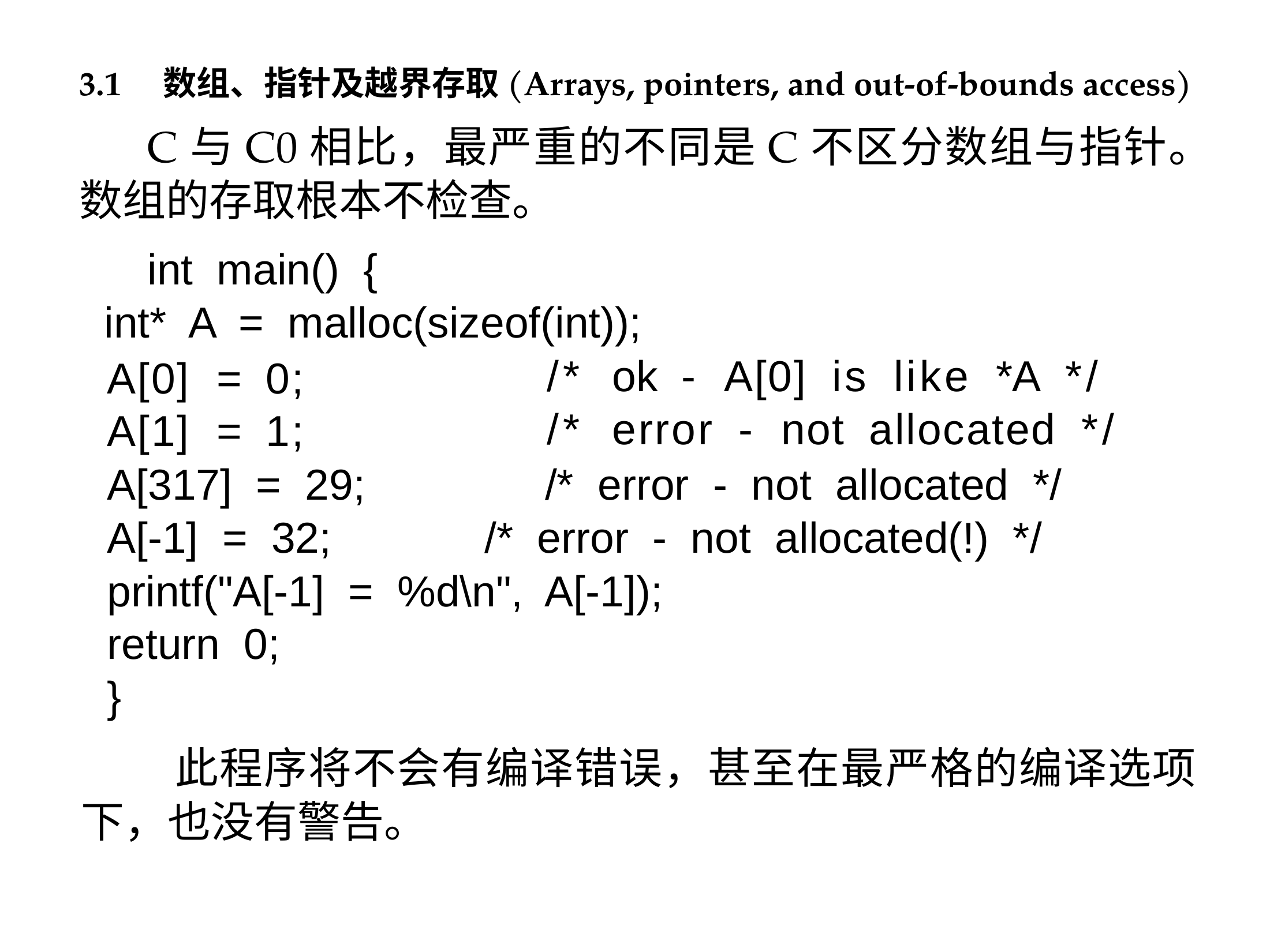

3.1    数组、指针及越界存取(Arrays, pointers, and out-of-bounds access)
C与C0相比，最严重的不同是C不区分数组与指针。数组的存取根本不检查。
int  main()  {
int*  A  =  malloc(sizeof(int));
/*  ok  -  A[0]  is  like  *A  */
/*  error  -  not  allocated  */
A[0]  =  0;
A[1]  =  1;
A[317]  =  29;               /*  error  -  not  allocated  */
A[-1]  =  32;	            /*  error  -  not  allocated(!)  */
printf("A[-1]  =  %d\n",  A[-1]);
return  0;
}
此程序将不会有编译错误，甚至在最严格的编译选项下，也没有警告。